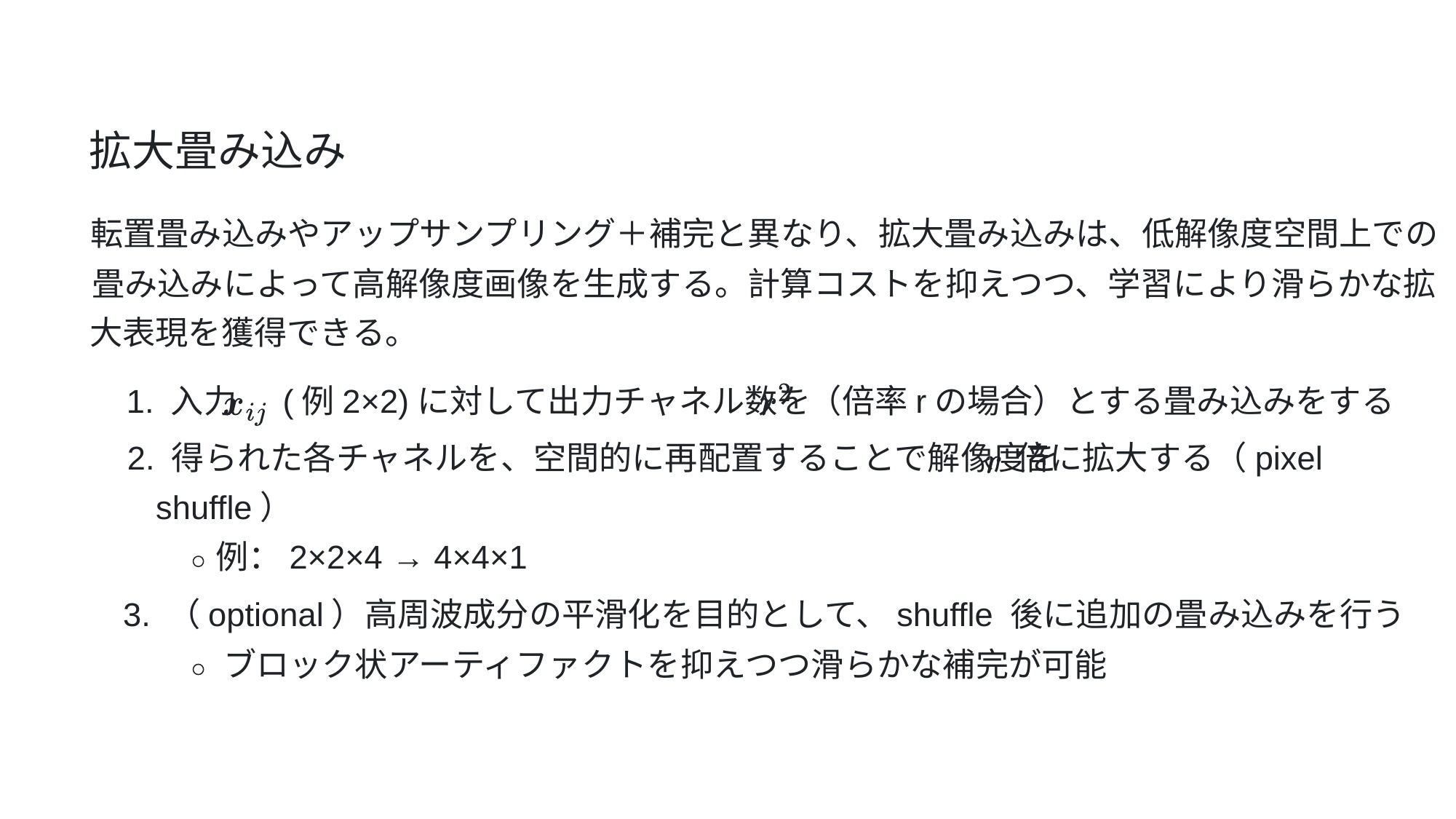

拡⼤畳み込み
転置畳み込みやアップサンプリング＋補完と異なり、拡⼤畳み込みは、低解像度空間上での
畳み込みによって⾼解像度画像を⽣成する。計算コストを抑えつつ、学習により滑らかな拡
⼤表現を獲得できる。
1. ⼊⼒
 (例2×2)に対して出⼒チャネル数を
 （倍率rの場合）とする畳み込みをする

2. 得られた各チャネルを、空間的に再配置することで解像度を
 倍に拡⼤する（pixel

shuffle）
例：2×2×4 → 4×4×1

3. （optional）⾼周波成分の平滑化を⽬的として、shuffle 後に追加の畳み込みを⾏う
ブロック状アーティファクトを抑えつつ滑らかな補完が可能

42